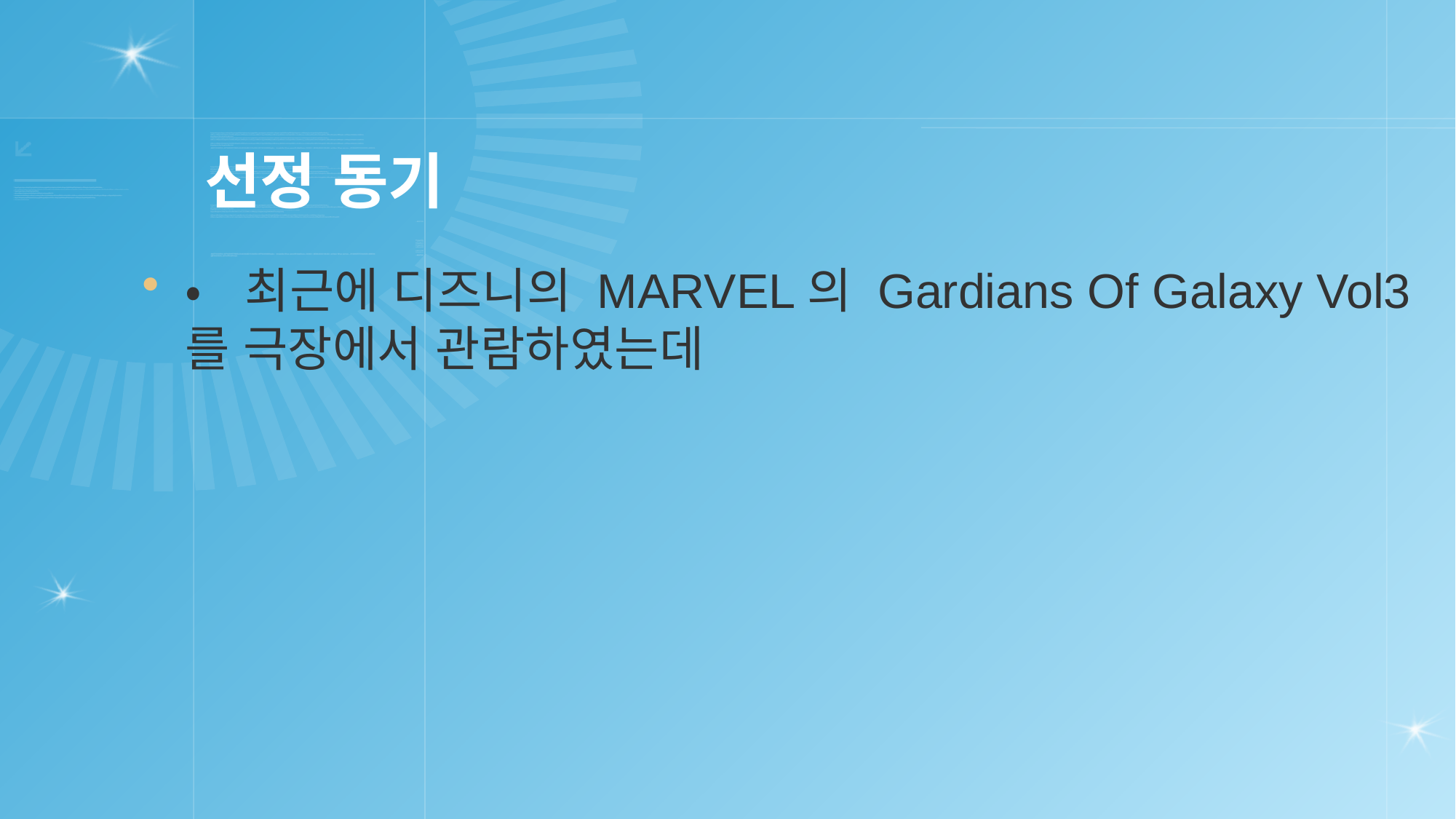

# 선정 동기
•최근에 디즈니의 MARVEL의 Gardians Of Galaxy Vol3를 극장에서 관람하였는데